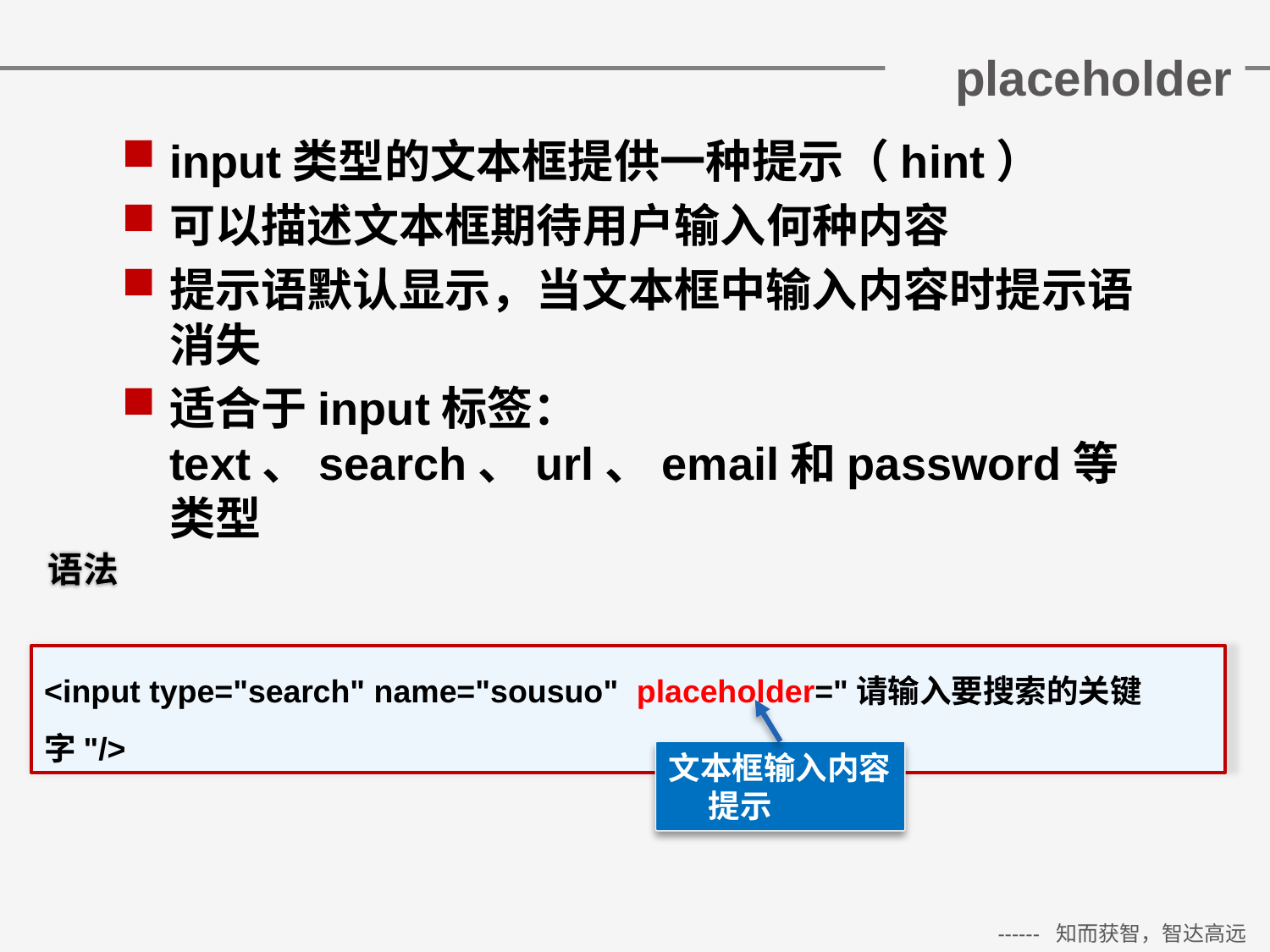

# placeholder
input类型的文本框提供一种提示（hint）
可以描述文本框期待用户输入何种内容
提示语默认显示，当文本框中输入内容时提示语消失
适合于input标签：text、search、url、email和password等类型
语法
<input type="search" name="sousuo"  placeholder="请输入要搜索的关键字"/>
文本框输入内容提示